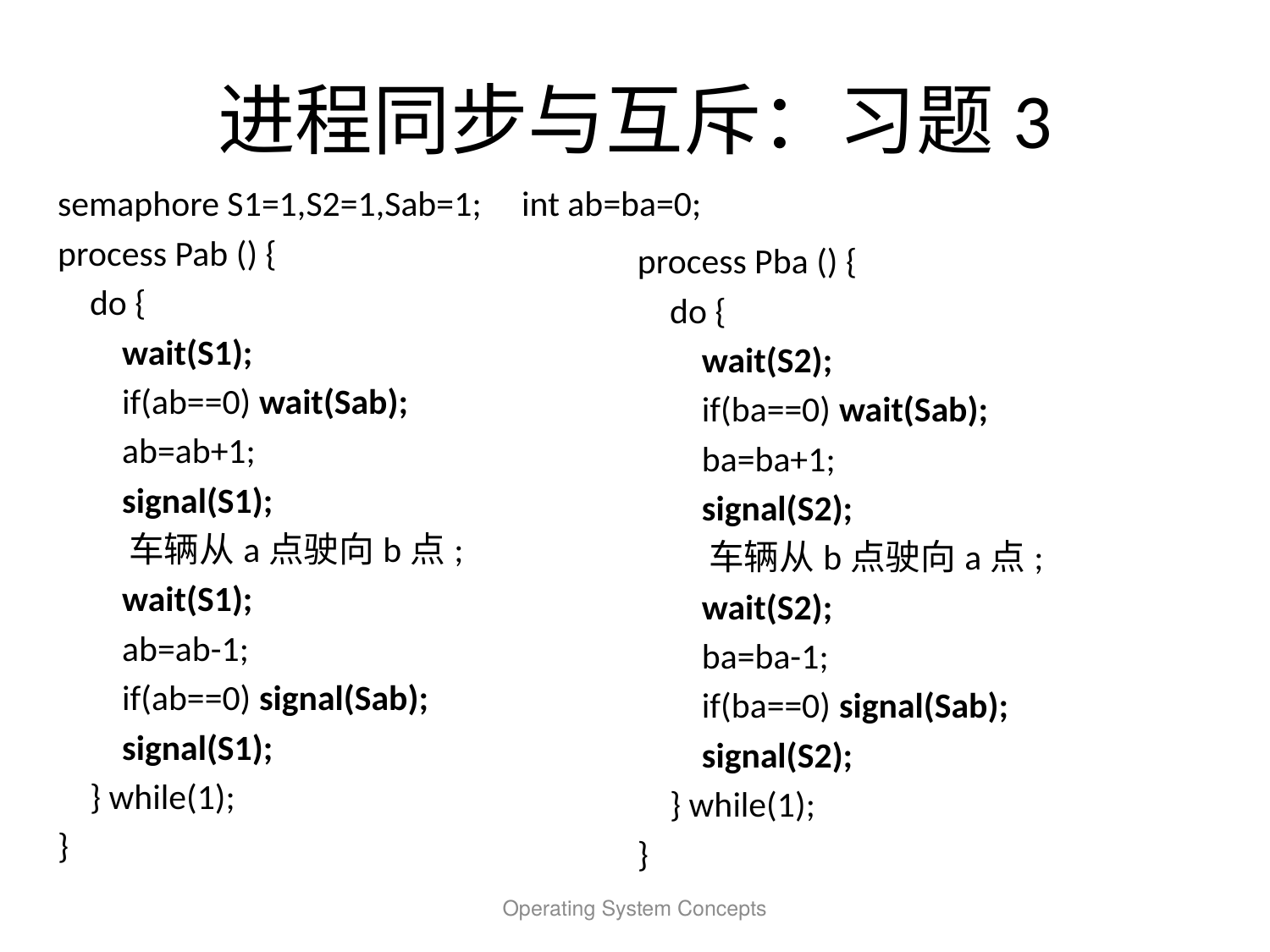

# 进程同步与互斥：习题3
semaphore S1=1,S2=1,Sab=1;     int ab=ba=0;
process Pab () {
    do {
        wait(S1);
        if(ab==0) wait(Sab);
        ab=ab+1;
        signal(S1);
        车辆从a点驶向b点;
        wait(S1);
        ab=ab-1;
        if(ab==0) signal(Sab);
        signal(S1);
    } while(1);
}

process Pba () {
    do {
        wait(S2);
        if(ba==0) wait(Sab);
        ba=ba+1;
        signal(S2);
        车辆从b点驶向a点;
        wait(S2);
        ba=ba-1;
        if(ba==0) signal(Sab);
        signal(S2);
    } while(1);
}

Operating System Concepts